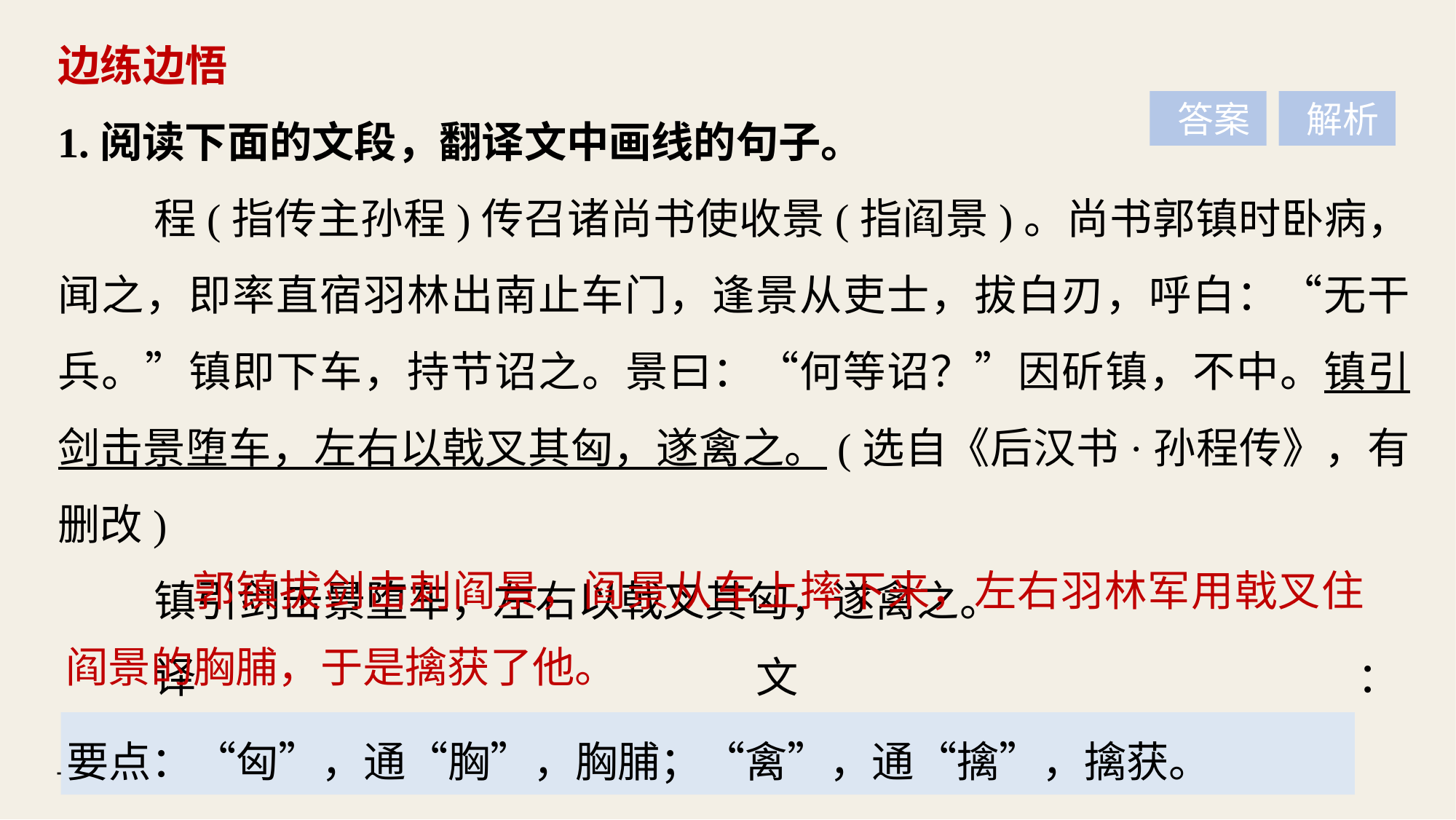

边练边悟
1.阅读下面的文段，翻译文中画线的句子。
程(指传主孙程)传召诸尚书使收景(指阎景)。尚书郭镇时卧病，闻之，即率直宿羽林出南止车门，逢景从吏士，拔白刃，呼白：“无干兵。”镇即下车，持节诏之。景曰：“何等诏？”因斫镇，不中。镇引剑击景堕车，左右以戟叉其匈，遂禽之。(选自《后汉书·孙程传》，有删改)
镇引剑击景堕车，左右以戟叉其匈，遂禽之。
译文：_______________________________________________________
__________________________
 答案
 解析
           郭镇拔剑击刺阎景，阎景从车上摔下来，左右羽林军用戟叉住阎景的胸脯，于是擒获了他。
要点：“匈”，通“胸”，胸脯；“禽”，通“擒”，擒获。